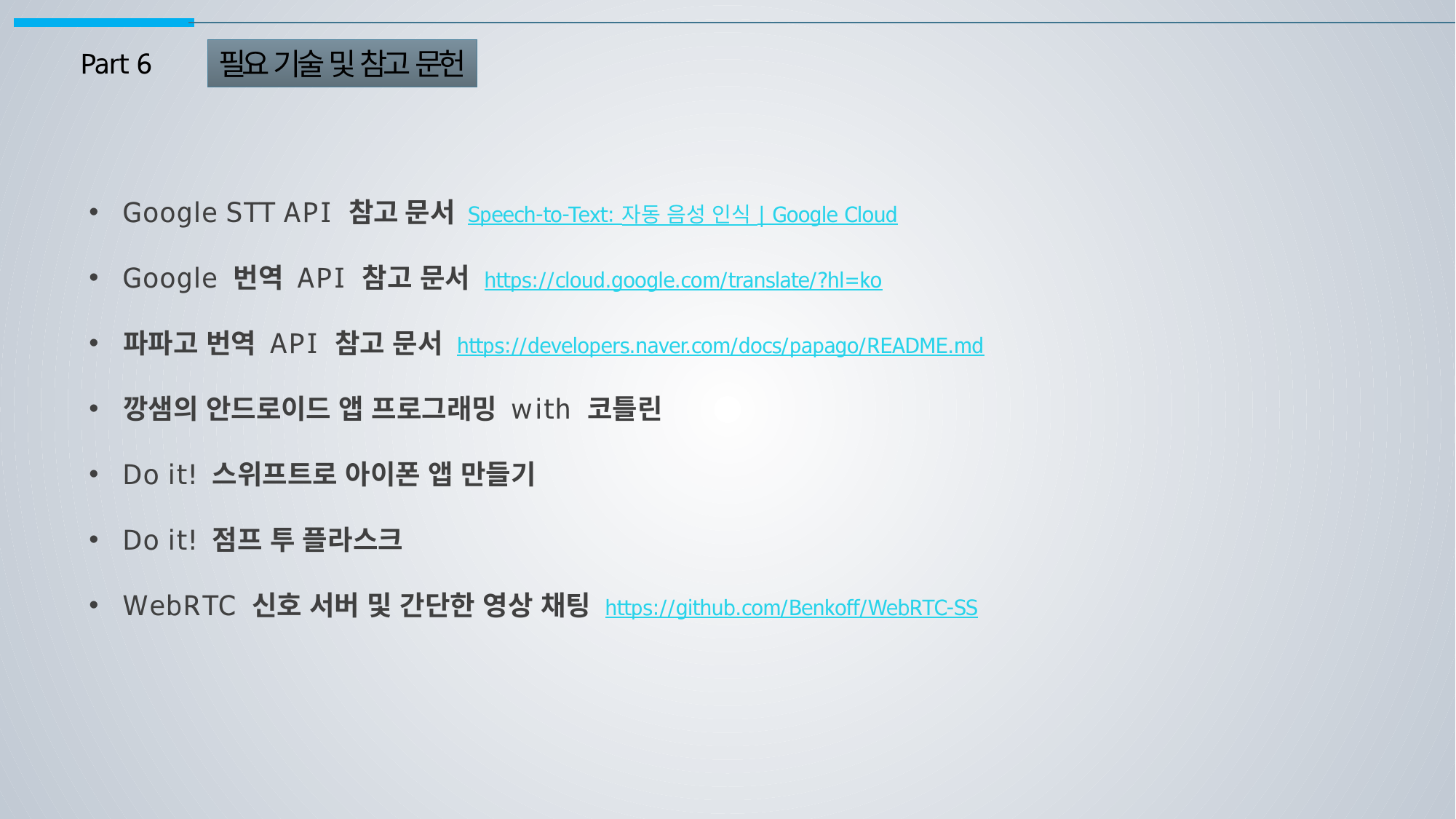

필요  기술  및  참고  문헌
Part 6
Google STT API 참고 문서 Speech-to-Text: 자동 음성 인식 | Google Cloud

Google 번역 API 참고 문서 https://cloud.google.com/translate/?hl=ko

파파고 번역 API 참고 문서 https://developers.naver.com/docs/papago/README.md

깡샘의 안드로이드 앱 프로그래밍 with 코틀린

Do it! 스위프트로 아이폰 앱 만들기

Do it! 점프 투 플라스크

WebRTC 신호 서버 및 간단한 영상 채팅 https://github.com/Benkoff/WebRTC-SS